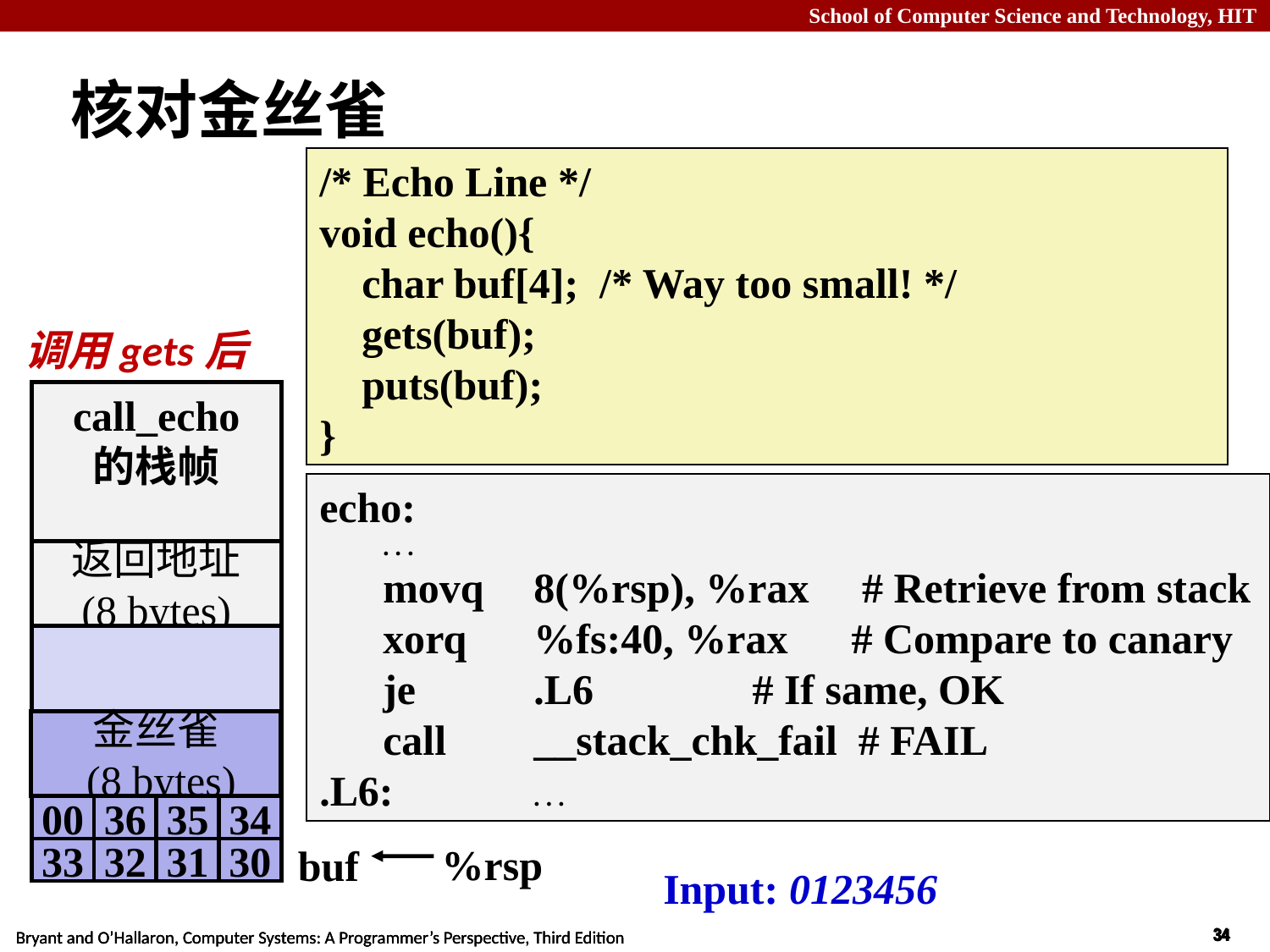

# 核对金丝雀
/* Echo Line */
void echo(){
    char buf[4];  /* Way too small! */
    gets(buf);
    puts(buf);
}
调用gets后
call_echo
的栈帧
Stack Frame
for main
echo:
	. . .
	movq	8(%rsp), %rax     # Retrieve from stack
	xorq	%fs:40, %rax      # Compare to canary
	je	.L6               # If same, OK
	call	__stack_chk_fail  # FAIL
.L6:	. . .
返回地址
(8 bytes)
Return Address
Saved %ebp
20未用字节
Saved %ebx
金丝雀
 (8 bytes)
Canary
[3]
[2]
[1]
[0]
00
36
35
34
%rsp
buf
33
32
31
30

Input: 0123456